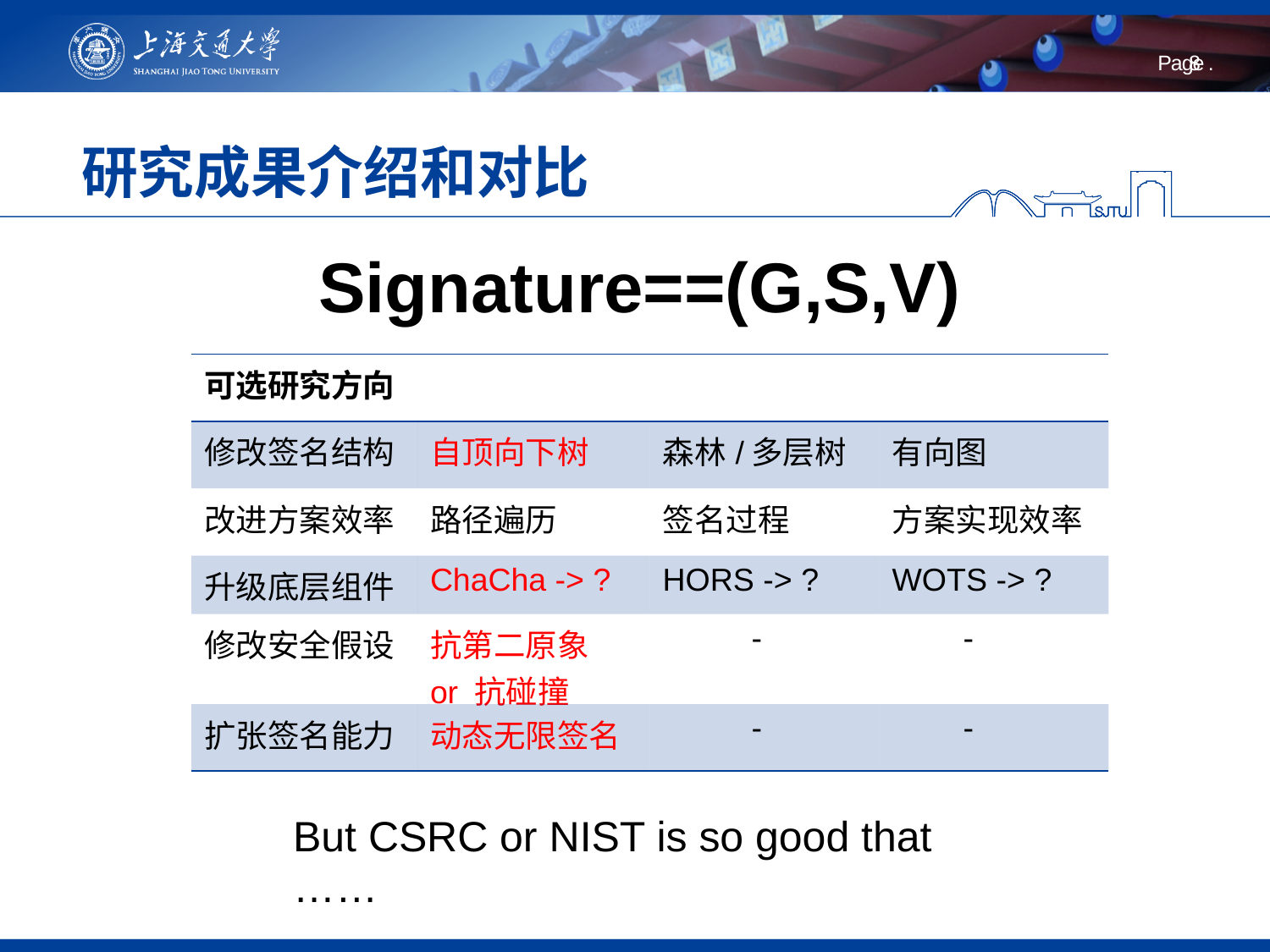

# 研究成果介绍和对比
Signature==(G,S,V)
| 可选研究方向 |  |  |  |
| --- | --- | --- | --- |
| 修改签名结构 | 自顶向下树 | 森林/多层树 | 有向图 |
| 改进方案效率 | 路径遍历 | 签名过程 | 方案实现效率 |
| 升级底层组件 | ChaCha -> ? | HORS -> ? | WOTS -> ? |
| 修改安全假设 | 抗第二原象 or 抗碰撞 | - | - |
| 扩张签名能力 | 动态无限签名 | - | - |
But CSRC or NIST is so good that ……